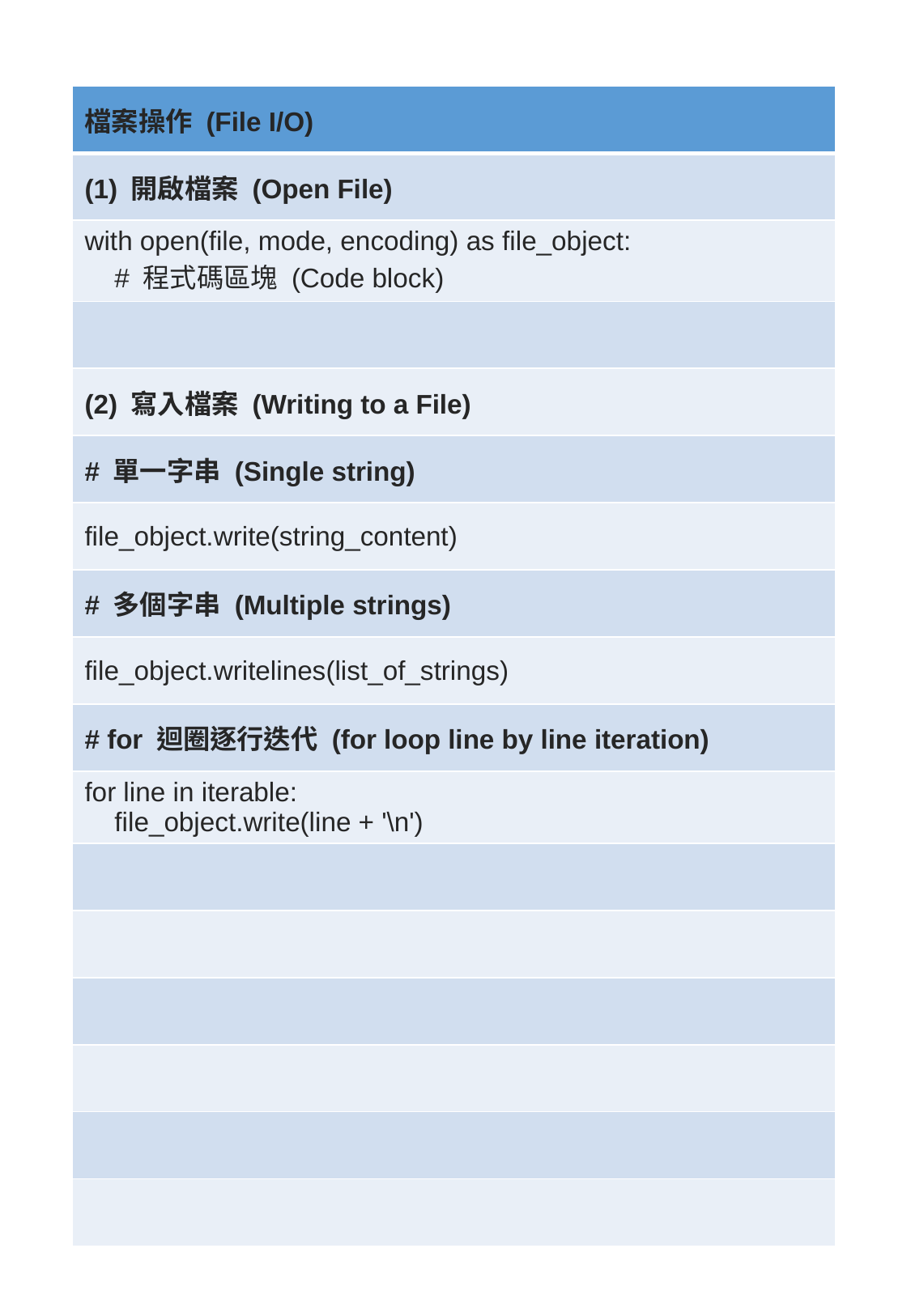

| 檔案操作 (File I/O) |
| --- |
| (1) 開啟檔案 (Open File) |
| with open(file, mode, encoding) as file\_object: # 程式碼區塊 (Code block) |
|  |
| (2) 寫入檔案 (Writing to a File) |
| # 單一字串 (Single string) |
| file\_object.write(string\_content) |
| # 多個字串 (Multiple strings) |
| file\_object.writelines(list\_of\_strings) |
| # for 迴圈逐行迭代 (for loop line by line iteration) |
| for line in iterable: file\_object.write(line + '\n') |
|  |
|  |
|  |
|  |
|  |
|  |